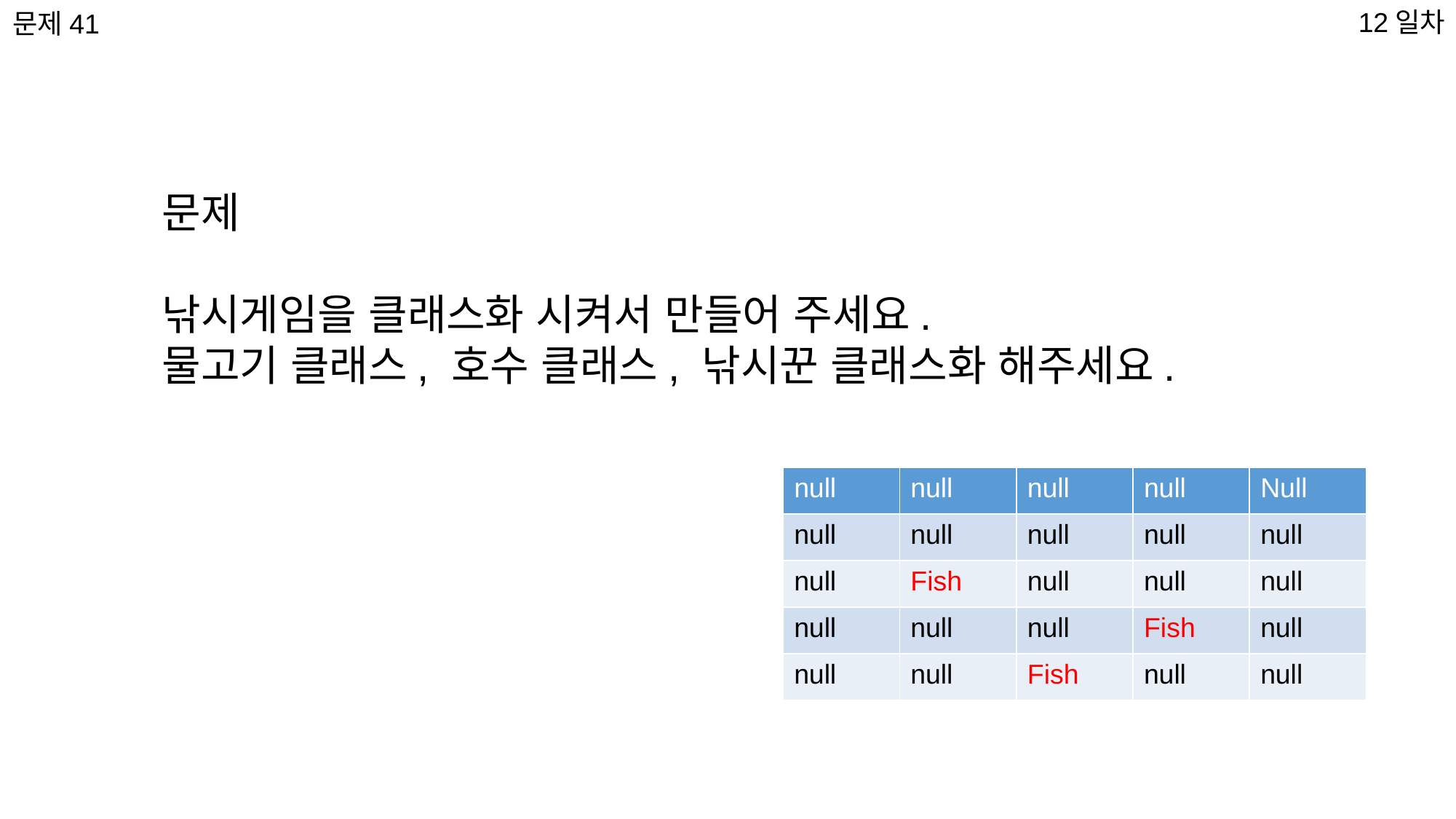

12일차
문제41
문제

낚시게임을 클래스화 시켜서 만들어 주세요.
물고기 클래스, 호수 클래스, 낚시꾼 클래스화 해주세요.

| null | null | null | null | Null |
| --- | --- | --- | --- | --- |
| null | null | null | null | null |
| null | Fish | null | null | null |
| null | null | null | Fish | null |
| null | null | Fish | null | null |